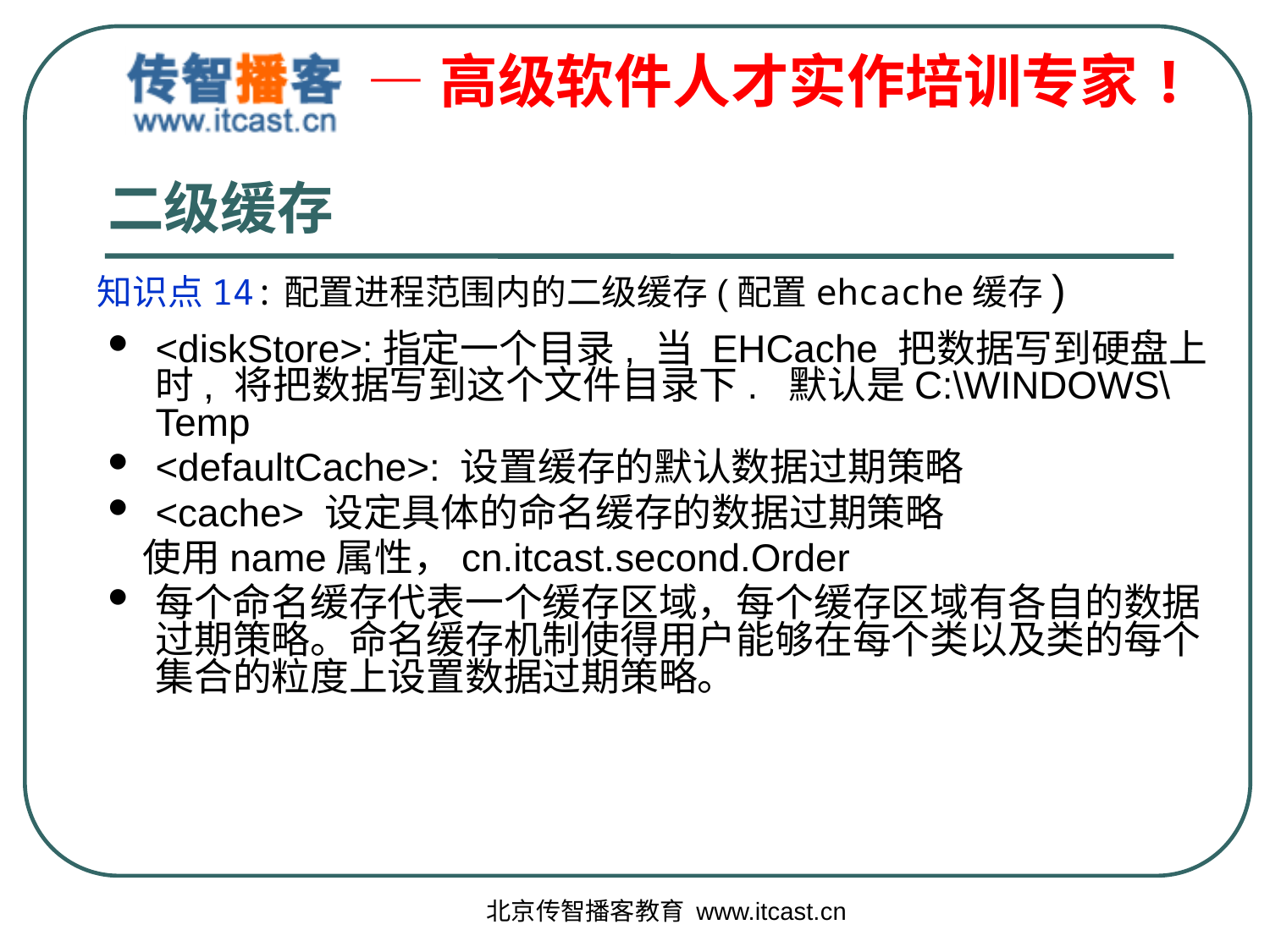

# 二级缓存
知识点14:配置进程范围内的二级缓存(配置ehcache缓存)
<diskStore>:指定一个目录, 当 EHCache 把数据写到硬盘上时, 将把数据写到这个文件目录下.  默认是C:\WINDOWS\Temp
<defaultCache>: 设置缓存的默认数据过期策略
<cache> 设定具体的命名缓存的数据过期策略
   使用name属性，cn.itcast.second.Order
每个命名缓存代表一个缓存区域，每个缓存区域有各自的数据过期策略。命名缓存机制使得用户能够在每个类以及类的每个集合的粒度上设置数据过期策略。
北京传智播客教育 www.itcast.cn